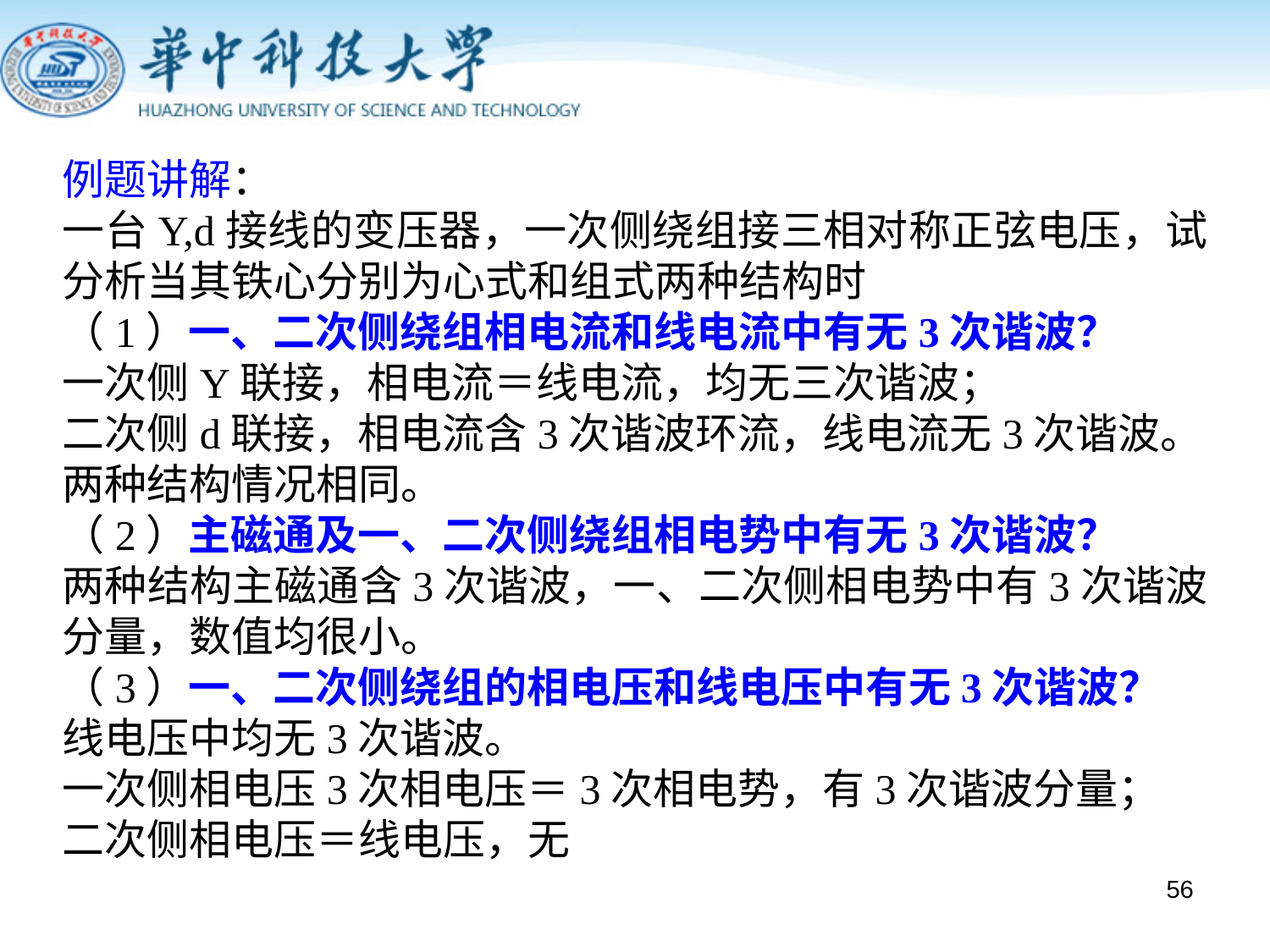

例题讲解：
一台Y,d接线的变压器，一次侧绕组接三相对称正弦电压，试分析当其铁心分别为心式和组式两种结构时
（1）一、二次侧绕组相电流和线电流中有无3次谐波？
一次侧Y联接，相电流＝线电流，均无三次谐波；
二次侧d联接，相电流含3次谐波环流，线电流无3次谐波。
两种结构情况相同。
（2）主磁通及一、二次侧绕组相电势中有无3次谐波？
两种结构主磁通含3次谐波，一、二次侧相电势中有3次谐波分量，数值均很小。
（3）一、二次侧绕组的相电压和线电压中有无3次谐波？
线电压中均无3次谐波。
一次侧相电压3次相电压＝3次相电势，有3次谐波分量；
二次侧相电压＝线电压，无
56